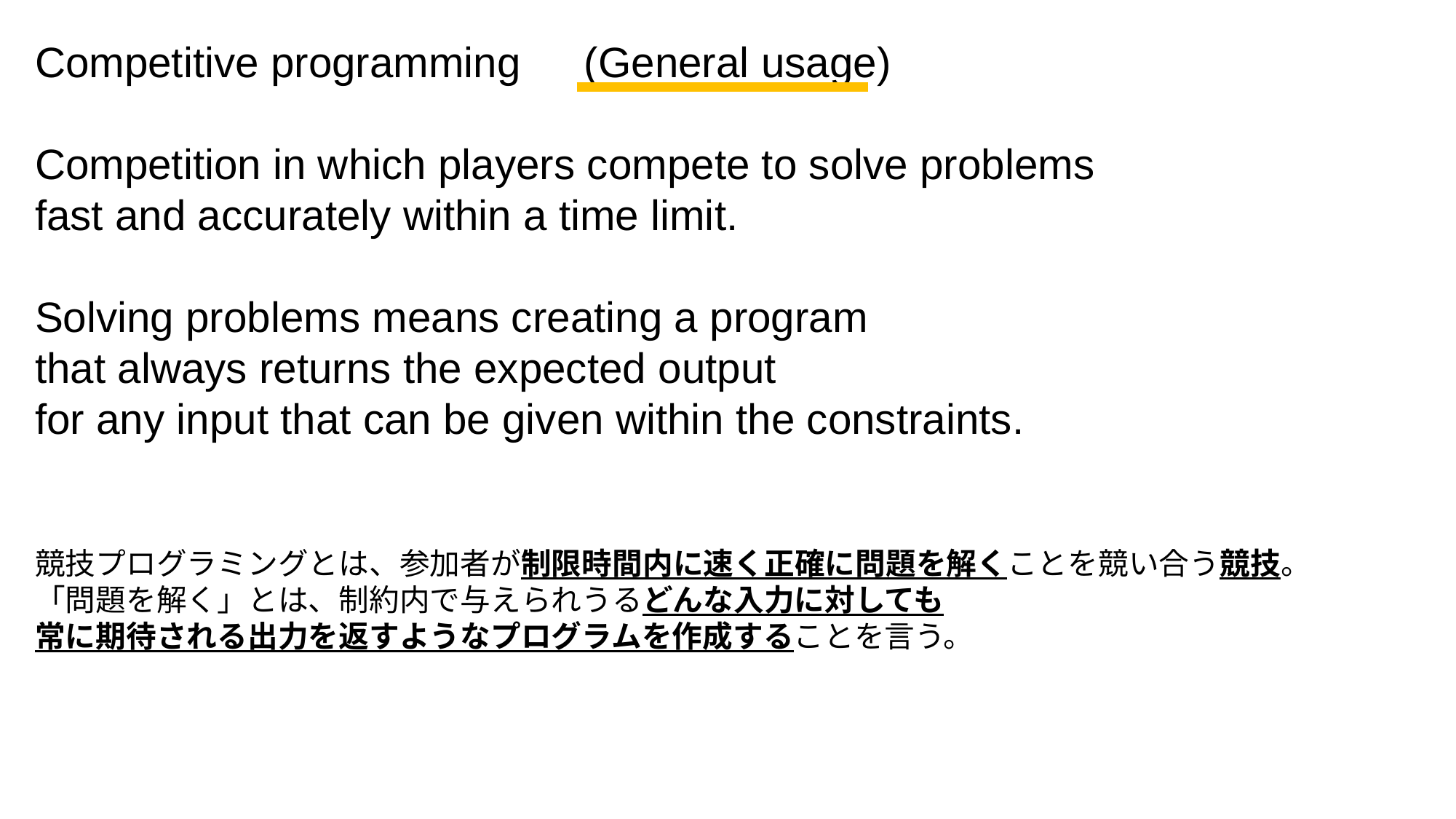

Competitive programming　(General usage)

Competition in which players compete to solve problems
fast and accurately within a time limit.

Solving problems means creating a program
that always returns the expected output
for any input that can be given within the constraints.

競技プログラミングとは、参加者が制限時間内に速く正確に問題を解くことを競い合う競技。
「問題を解く」とは、制約内で与えられうるどんな入力に対しても
常に期待される出力を返すようなプログラムを作成することを言う。